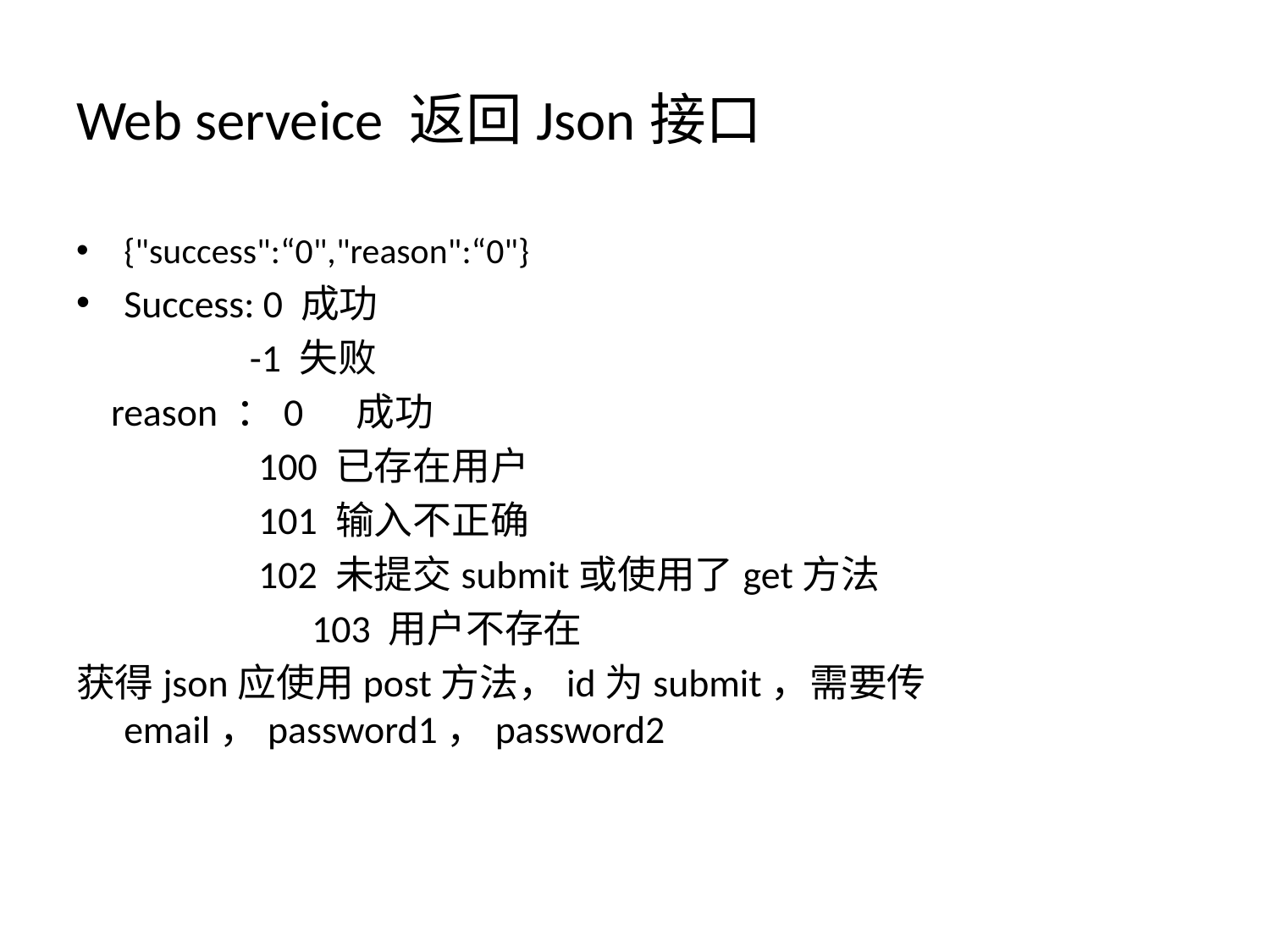

# Web serveice 返回Json接口
{"success":“0","reason":“0"}
Success: 0 成功
                    -1 失败
    reason ：0     成功
                     100 已存在用户
                     101 输入不正确
                     102 未提交submit或使用了get方法
		       103 用户不存在
获得json应使用post方法，id为submit，需要传email，password1，password2